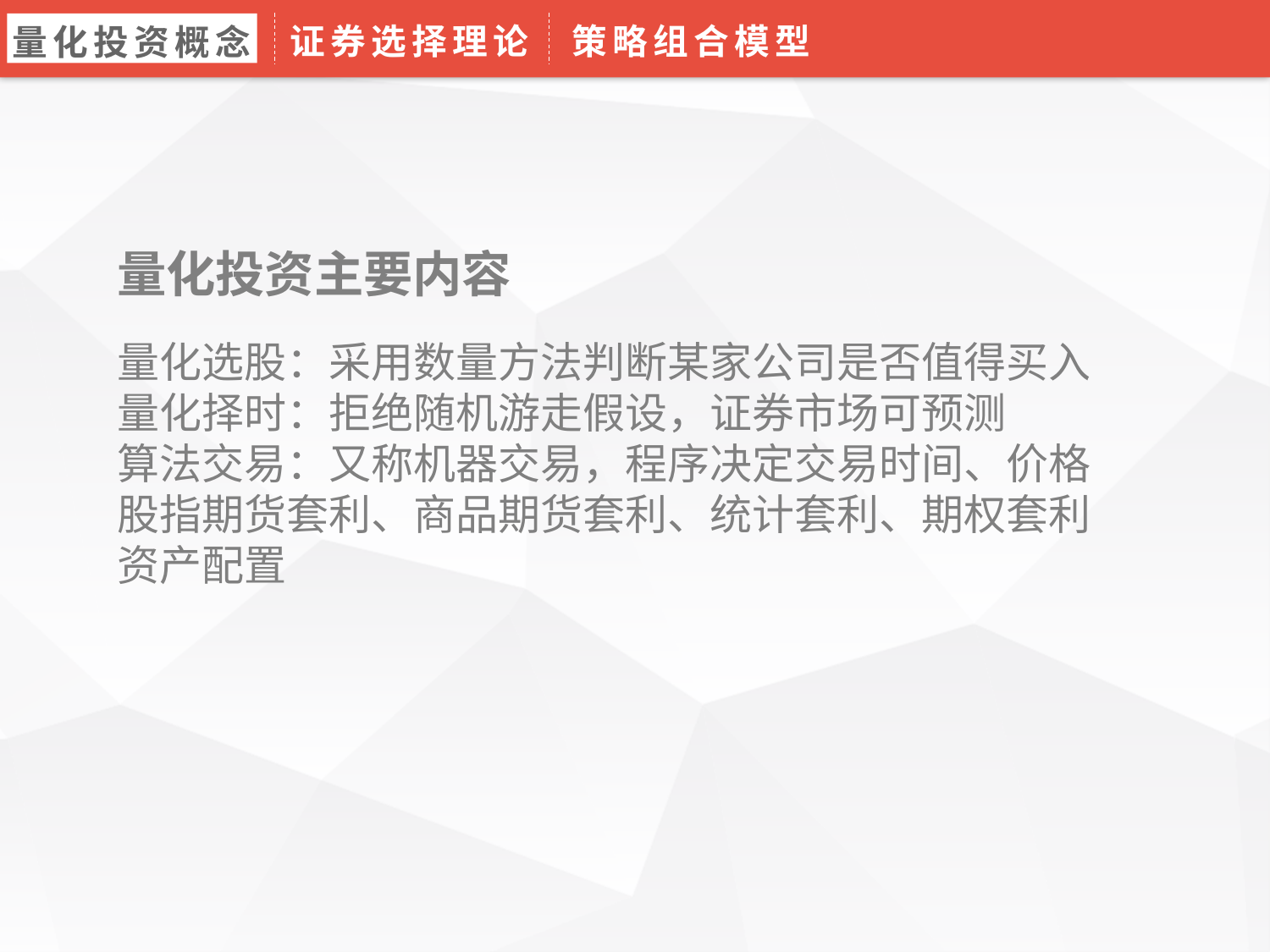

证券选择理论
策略组合模型
量化投资概念

量化投资主要内容
量化选股：采用数量方法判断某家公司是否值得买入
量化择时：拒绝随机游走假设，证券市场可预测
算法交易：又称机器交易，程序决定交易时间、价格
股指期货套利、商品期货套利、统计套利、期权套利
资产配置